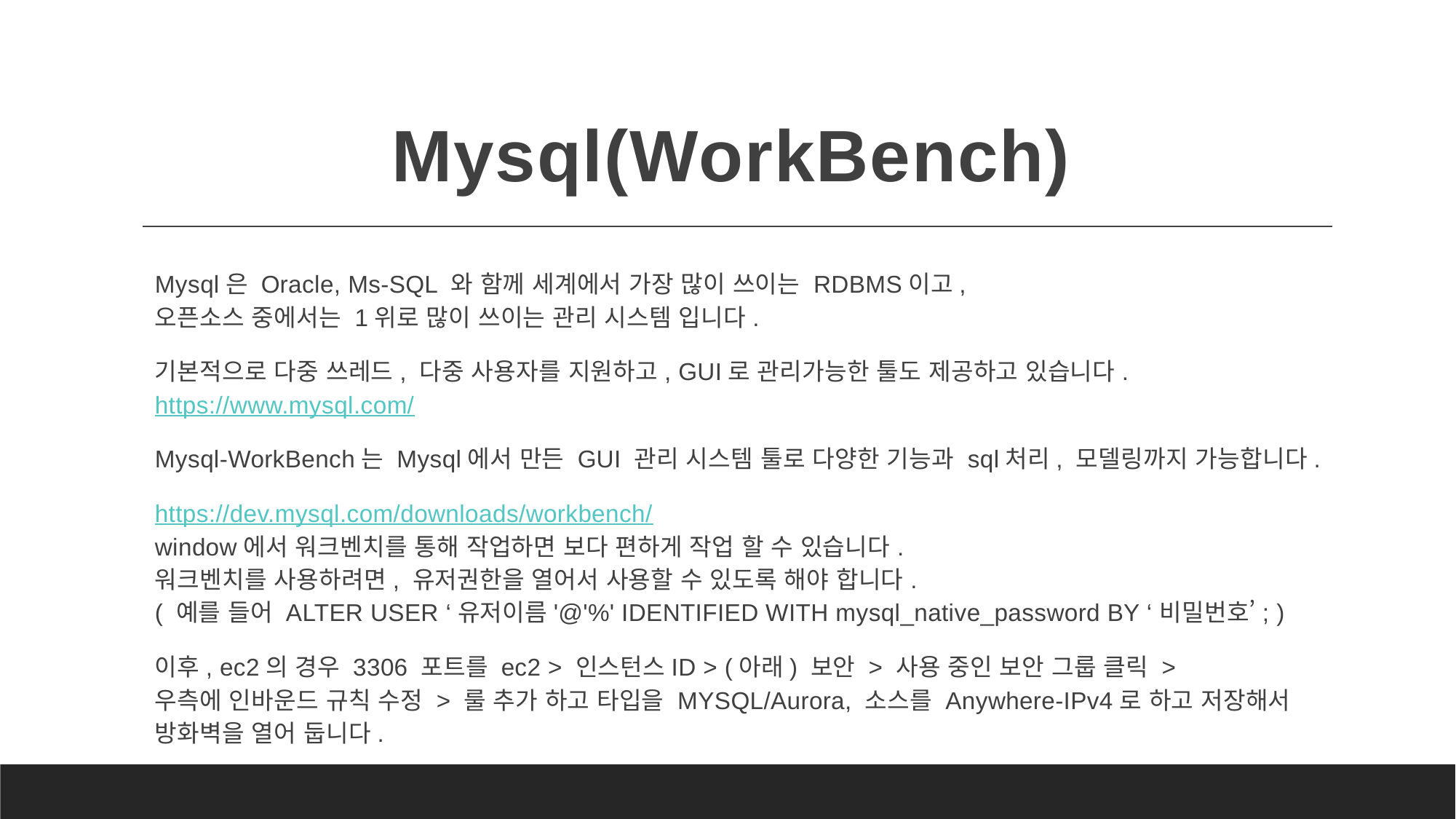

# Mysql(WorkBench)
Mysql은 Oracle, Ms-SQL 와 함께 세계에서 가장 많이 쓰이는 RDBMS이고,
오픈소스 중에서는 1위로 많이 쓰이는 관리 시스템 입니다.
기본적으로 다중 쓰레드, 다중 사용자를 지원하고, GUI로 관리가능한 툴도 제공하고 있습니다.
https://www.mysql.com/
Mysql-WorkBench는 Mysql에서 만든 GUI 관리 시스템 툴로 다양한 기능과 sql처리, 모델링까지 가능합니다.
https://dev.mysql.com/downloads/workbench/
window에서 워크벤치를 통해 작업하면 보다 편하게 작업 할 수 있습니다.
워크벤치를 사용하려면, 유저권한을 열어서 사용할 수 있도록 해야 합니다.
( 예를 들어 ALTER USER ‘유저이름'@'%' IDENTIFIED WITH mysql_native_password BY ‘비밀번호’; )
이후, ec2의 경우 3306 포트를 ec2 > 인스턴스ID > (아래) 보안 > 사용 중인 보안 그룹 클릭 >
우측에 인바운드 규칙 수정 > 룰 추가 하고 타입을 MYSQL/Aurora, 소스를 Anywhere-IPv4로 하고 저장해서
방화벽을 열어 둡니다.